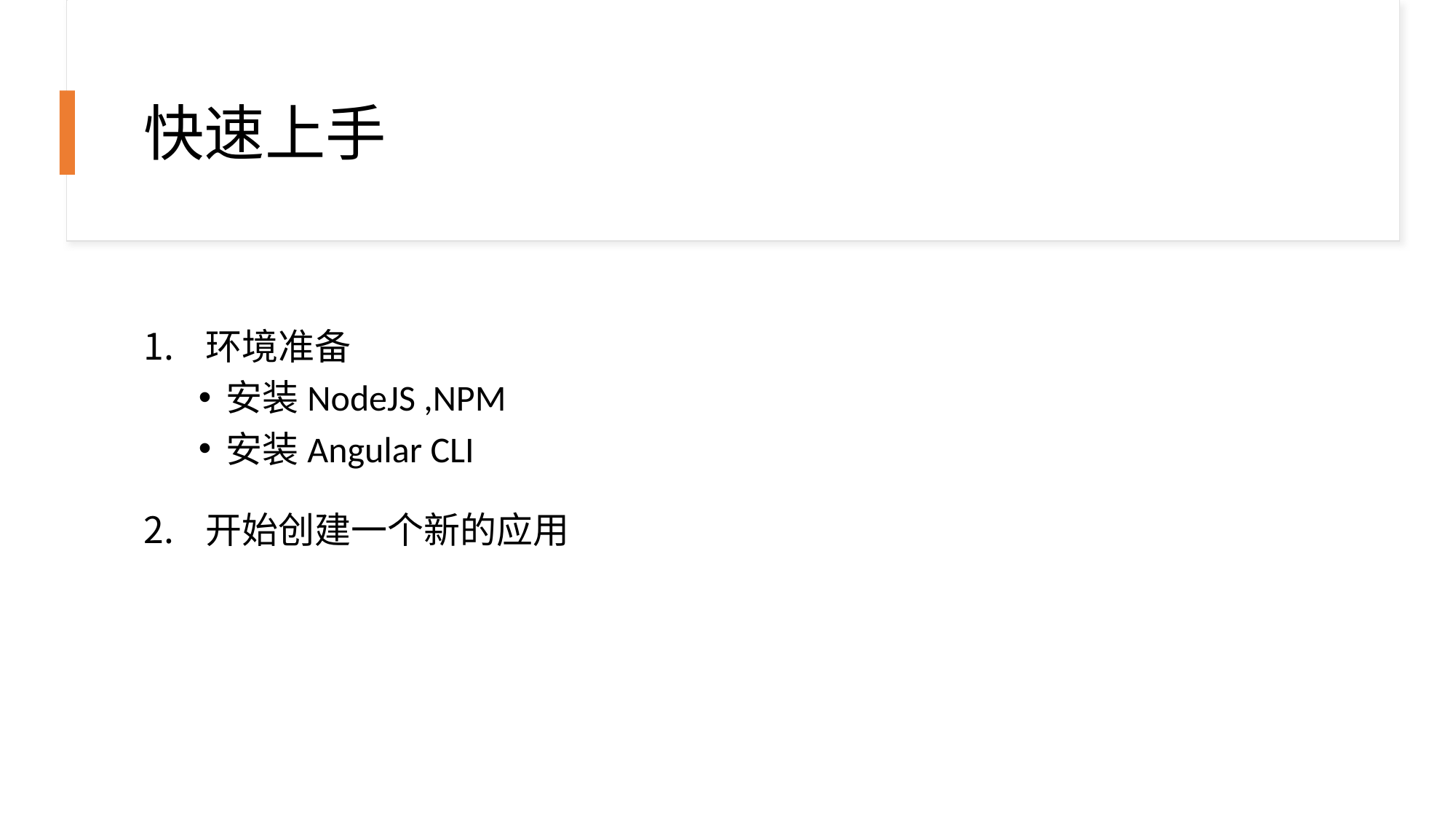

# 快速上手

环境准备
安装NodeJS ,NPM
安装Angular CLI
开始创建一个新的应用